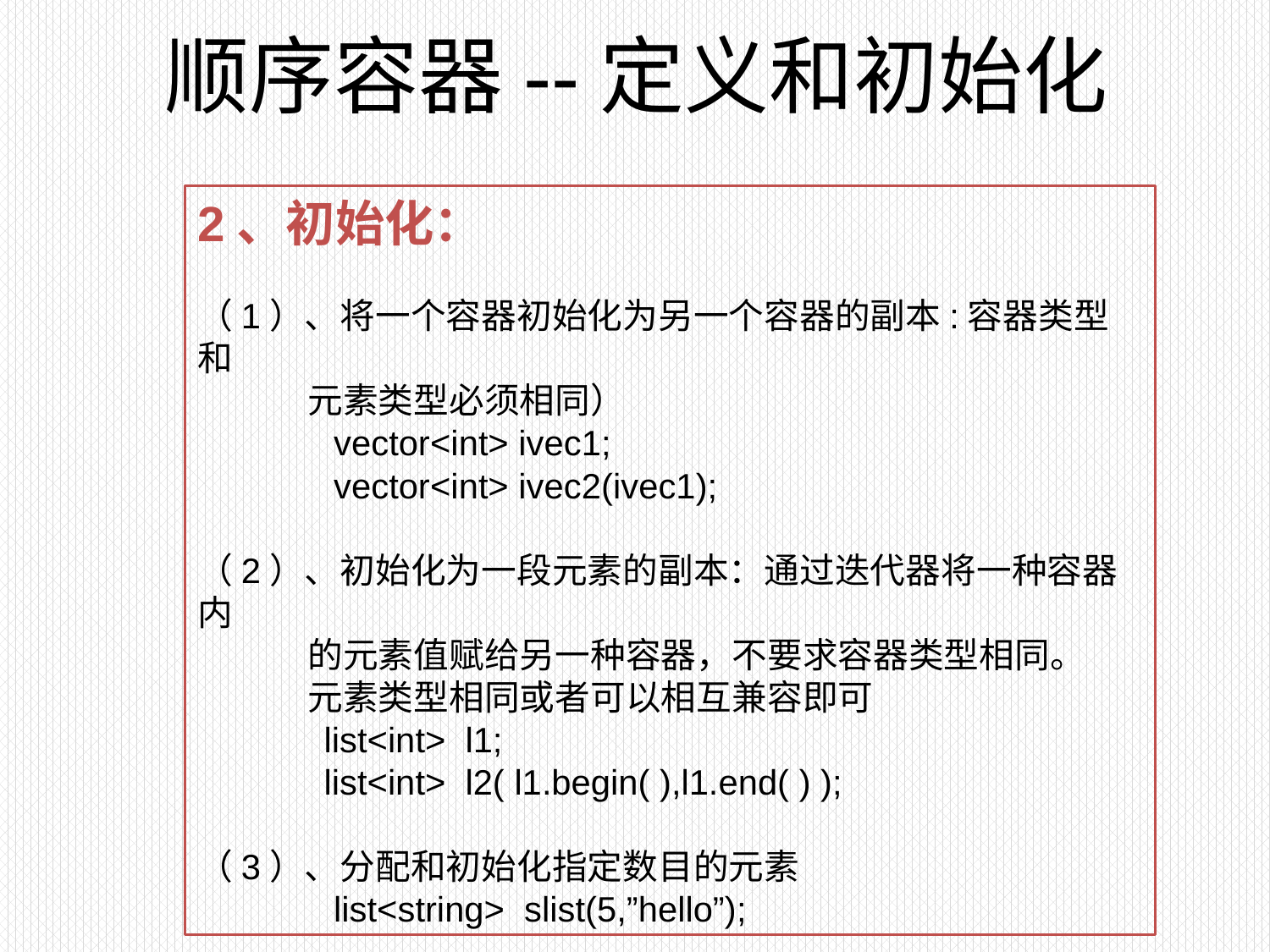

# 顺序容器--定义和初始化
2、初始化：

（1）、将一个容器初始化为另一个容器的副本:容器类型和
             元素类型必须相同）
              vector<int> ivec1;
              vector<int> ivec2(ivec1);

（2）、初始化为一段元素的副本：通过迭代器将一种容器内
             的元素值赋给另一种容器，不要求容器类型相同。
             元素类型相同或者可以相互兼容即可
             list<int>  l1;
             list<int>  l2( l1.begin( ),l1.end( ) );

（3）、分配和初始化指定数目的元素
              list<string>  slist(5,”hello”);